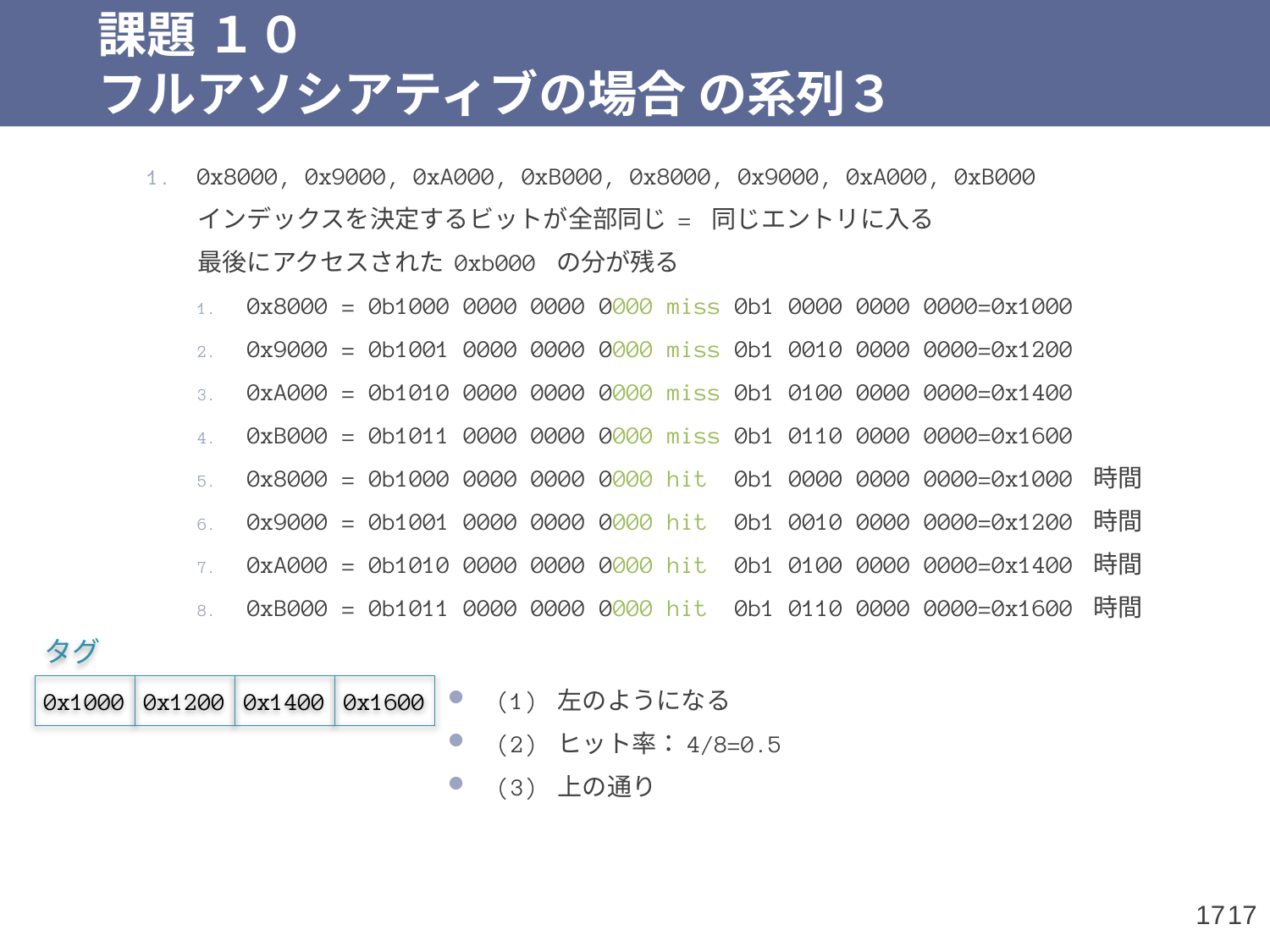

# 課題 １０ フルアソシアティブの場合 の系列３
0x8000, 0x9000, 0xA000, 0xB000, 0x8000, 0x9000, 0xA000, 0xB000
インデックスを決定するビットが全部同じ = 同じエントリに入る
最後にアクセスされた 0xb000 の分が残る
0x8000 = 0b1000 0000 0000 0000 miss 0b1 0000 0000 0000=0x1000
0x9000 = 0b1001 0000 0000 0000 miss 0b1 0010 0000 0000=0x1200
0xA000 = 0b1010 0000 0000 0000 miss 0b1 0100 0000 0000=0x1400
0xB000 = 0b1011 0000 0000 0000 miss 0b1 0110 0000 0000=0x1600
0x8000 = 0b1000 0000 0000 0000 hit  0b1 0000 0000 0000=0x1000 時間
0x9000 = 0b1001 0000 0000 0000 hit  0b1 0010 0000 0000=0x1200 時間
0xA000 = 0b1010 0000 0000 0000 hit  0b1 0100 0000 0000=0x1400 時間
0xB000 = 0b1011 0000 0000 0000 hit  0b1 0110 0000 0000=0x1600 時間

タグ
0x1000
0x1200
0x1400
0x1600
(1) 左のようになる
(2) ヒット率：4/8=0.5
(3) 上の通り

17